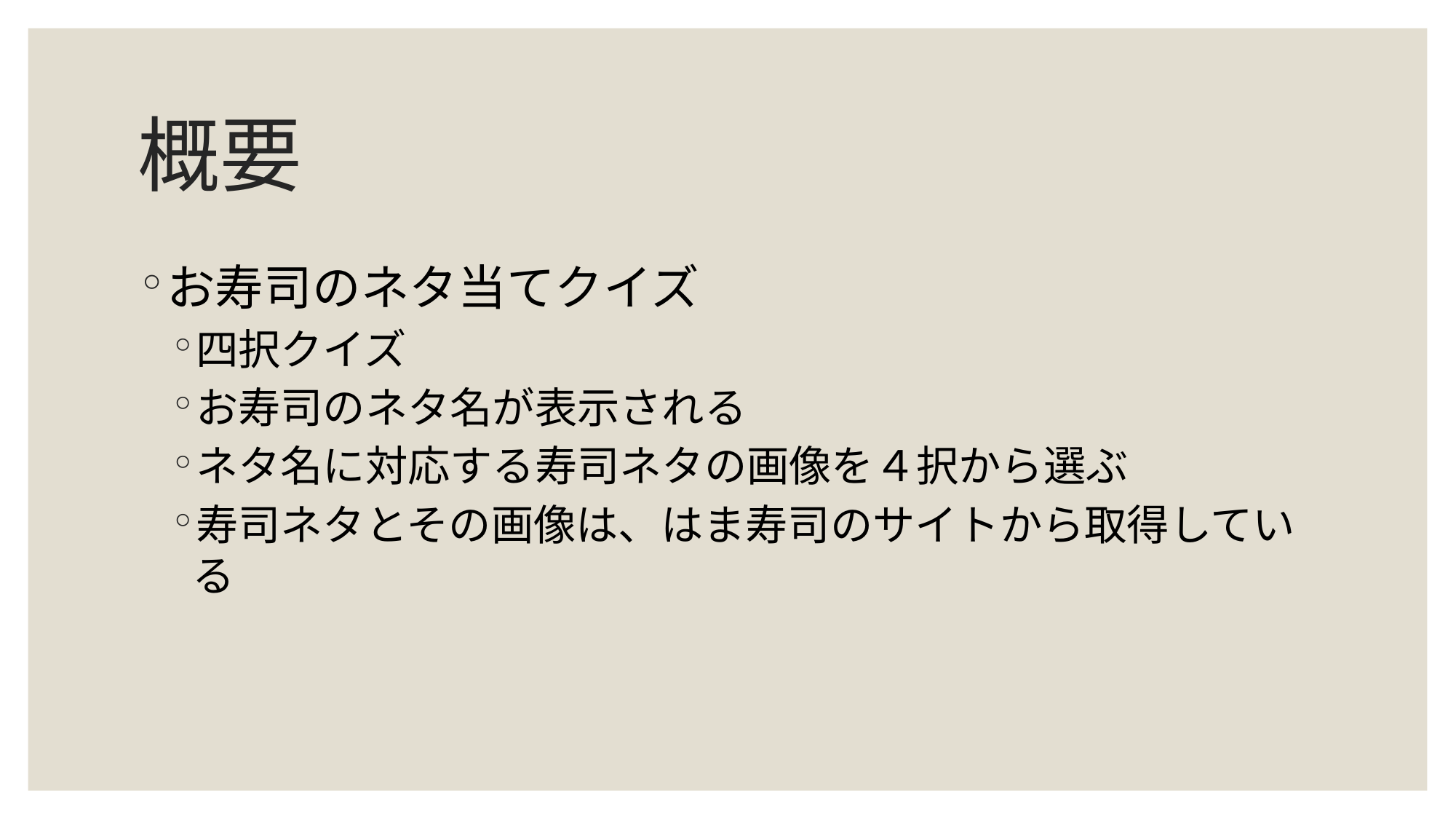

# 概要
お寿司のネタ当てクイズ
四択クイズ
お寿司のネタ名が表示される
ネタ名に対応する寿司ネタの画像を４択から選ぶ
寿司ネタとその画像は、はま寿司のサイトから取得している